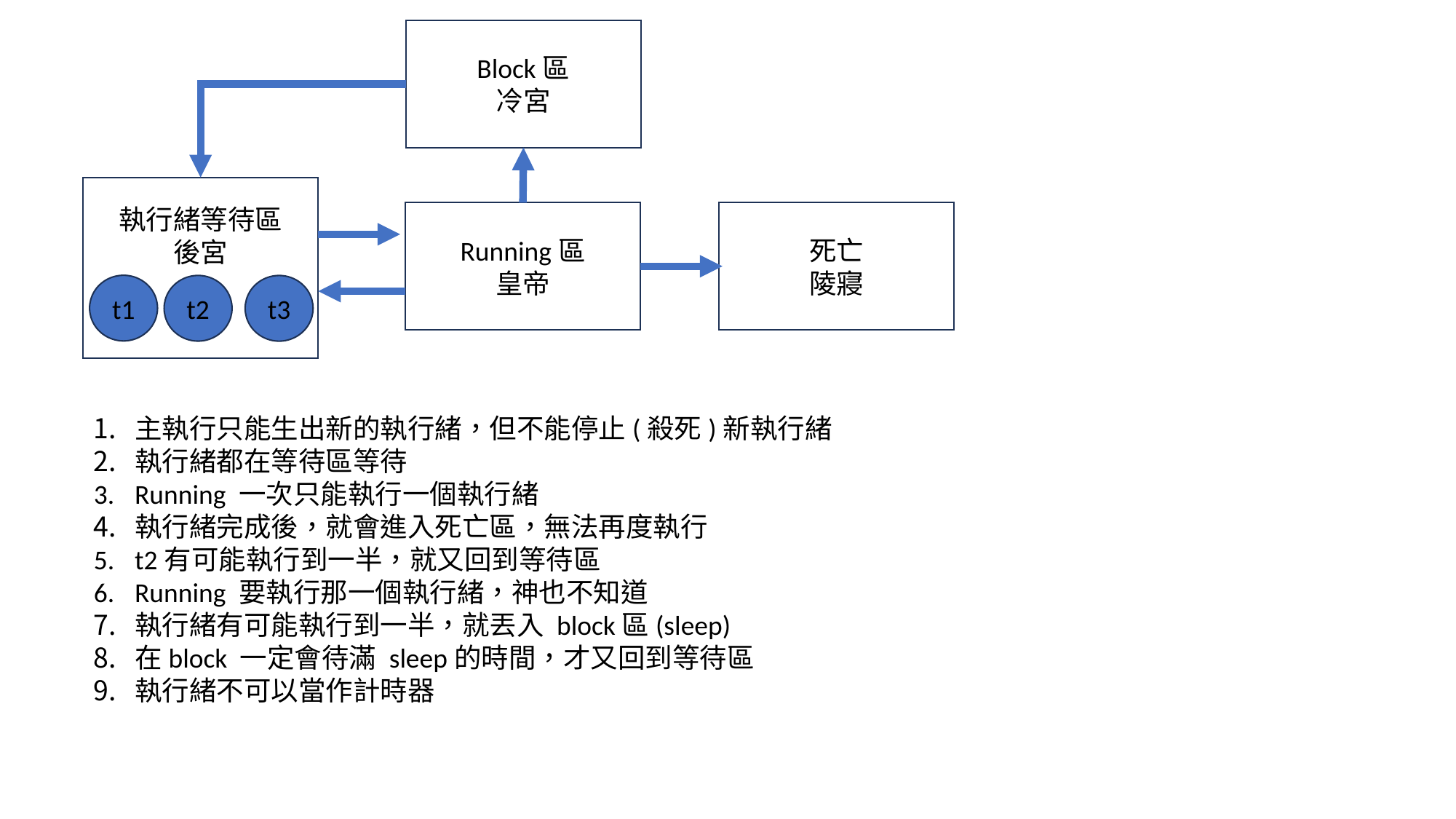

Block區
冷宮
執行緒等待區
後宮

Running區
皇帝
死亡
陵寢
t1
t2
t3
主執行只能生出新的執行緒，但不能停止(殺死)新執行緒
執行緒都在等待區等待
Running 一次只能執行一個執行緒
執行緒完成後，就會進入死亡區，無法再度執行
t2有可能執行到一半，就又回到等待區
Running 要執行那一個執行緒，神也不知道
執行緒有可能執行到一半，就丟入 block區(sleep)
在block 一定會待滿 sleep的時間，才又回到等待區
執行緒不可以當作計時器